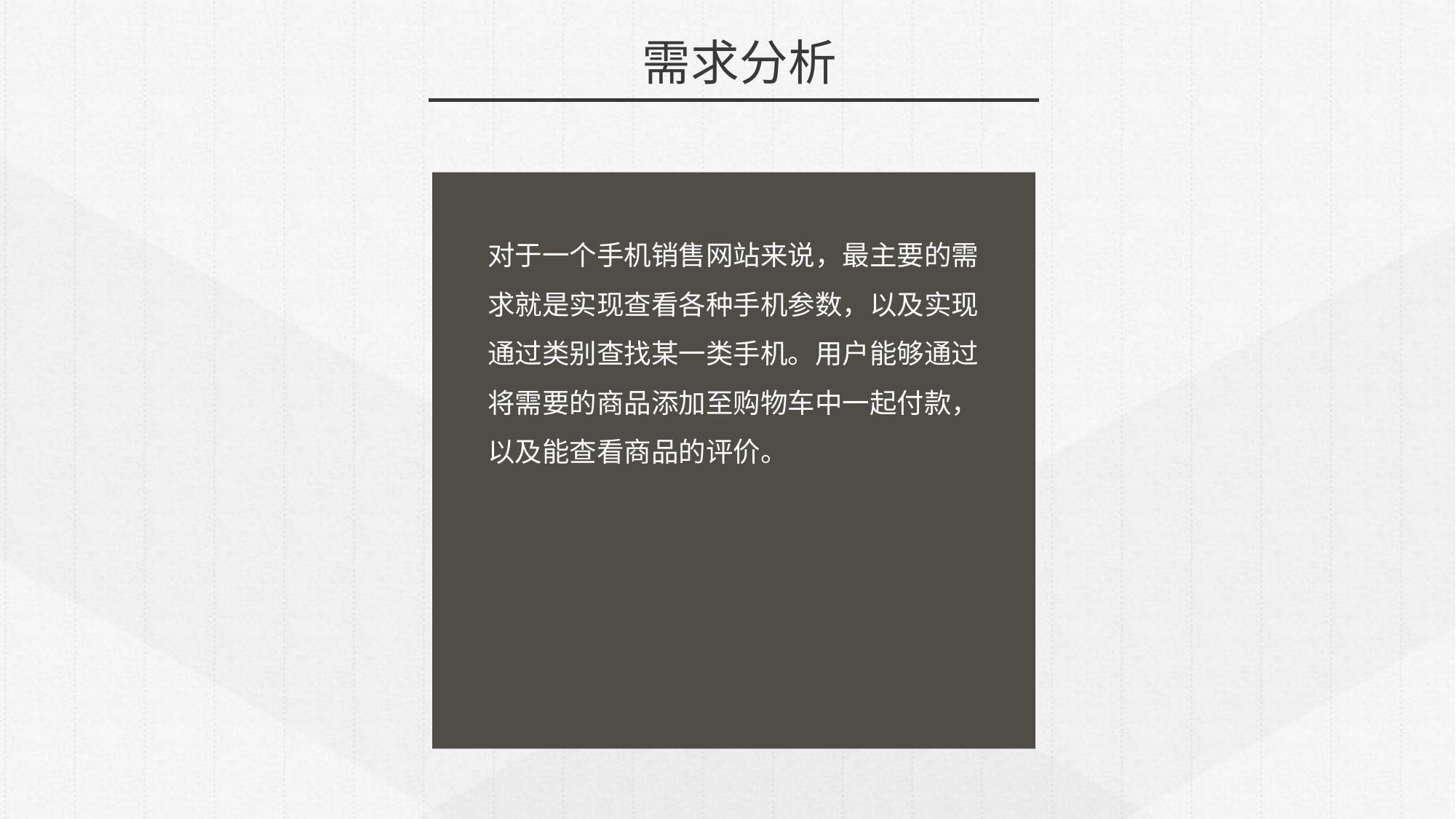

需求分析

对于一个手机销售网站来说，最主要的需求就是实现查看各种手机参数，以及实现通过类别查找某一类手机。用户能够通过将需要的商品添加至购物车中一起付款，以及能查看商品的评价。